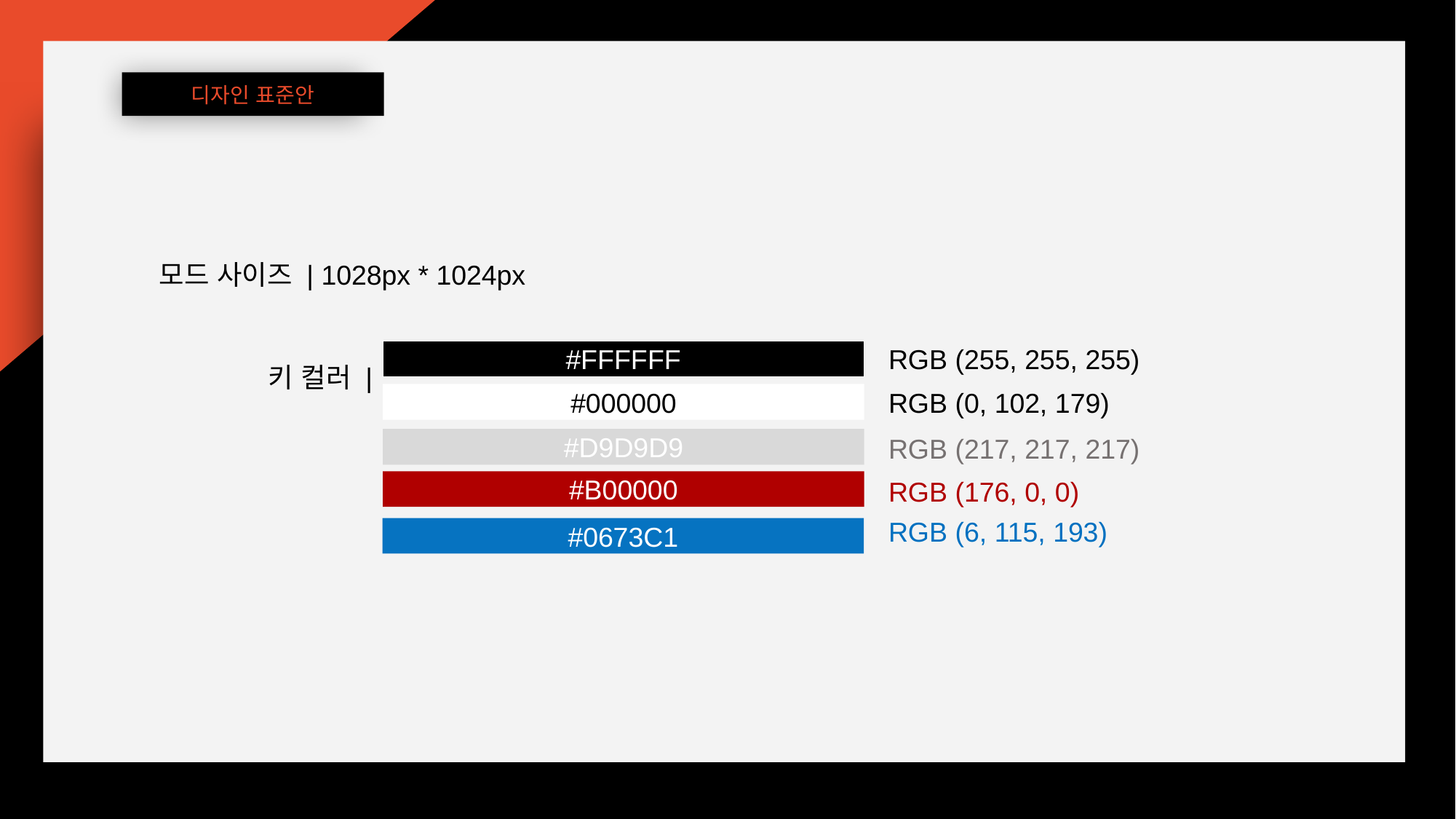

디자인 표준안
모드 사이즈 | 1028px * 1024px
 키 컬러 |
RGB (255, 255, 255)
#FFFFFF
RGB (0, 102, 179)
#000000
RGB (217, 217, 217)
#D9D9D9
RGB (176, 0, 0)
#B00000
RGB (6, 115, 193)
#0673C1